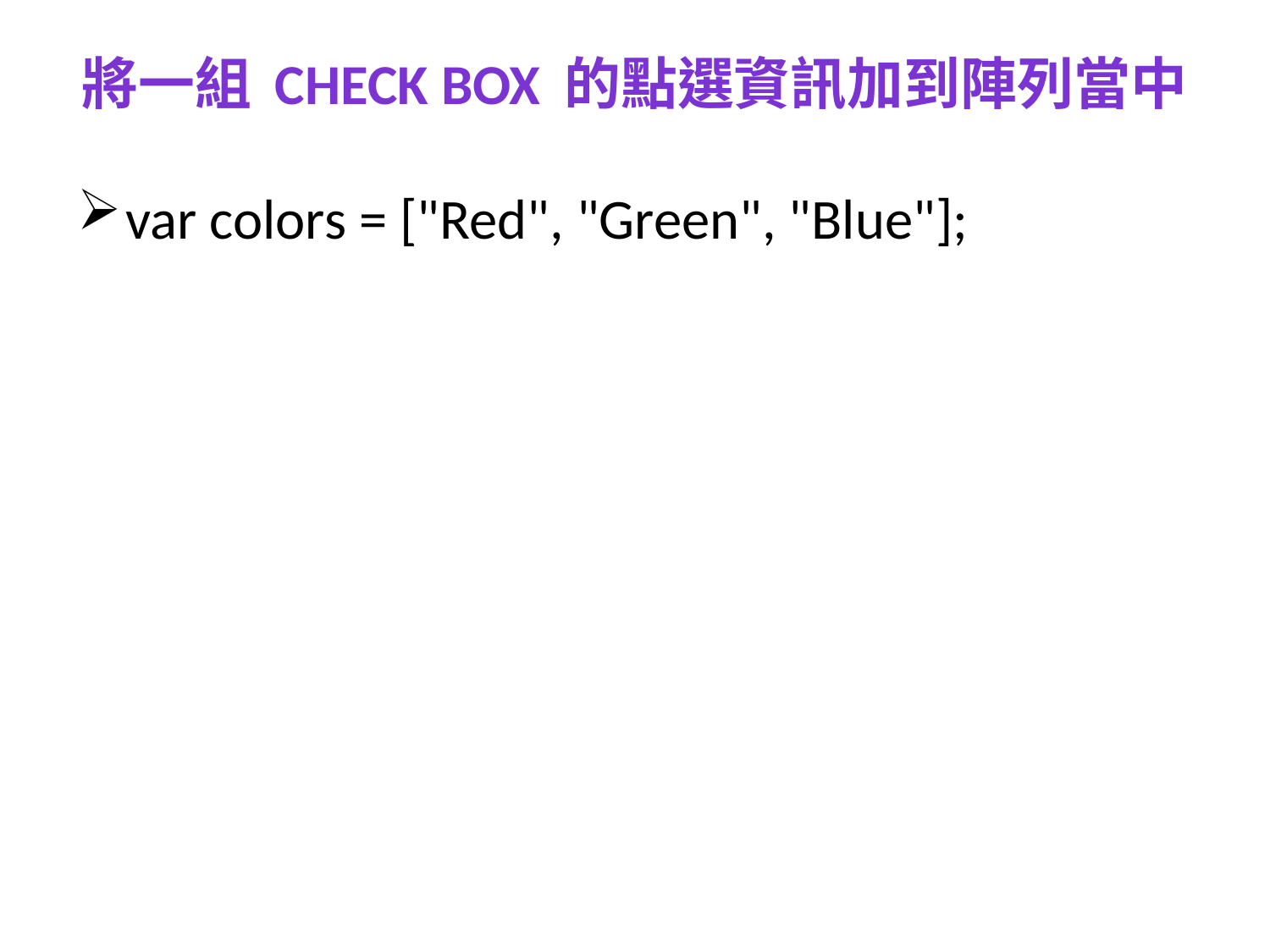

# 將一組 check box 的點選資訊加到陣列當中
var colors = ["Red", "Green", "Blue"];